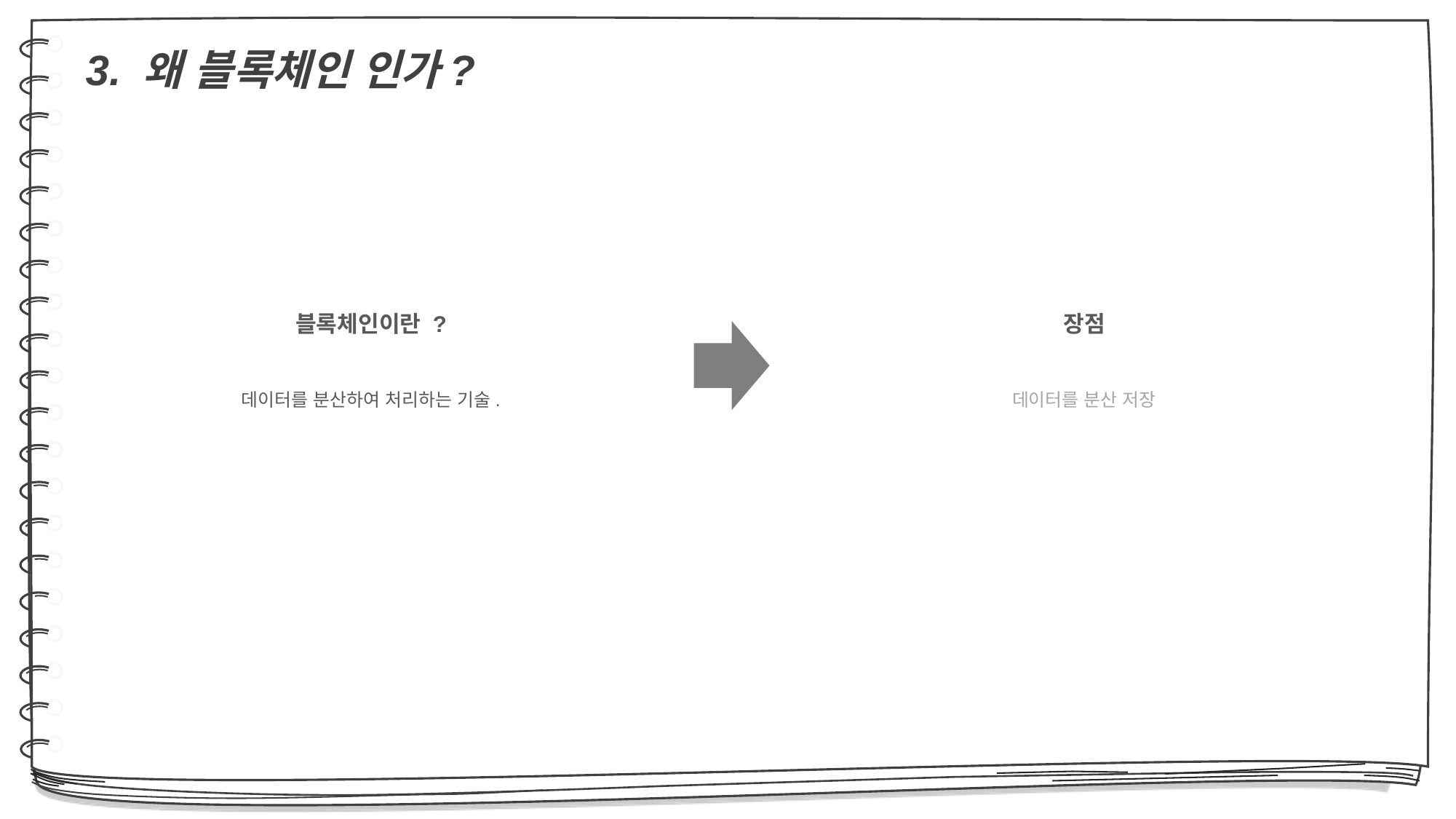

3. 왜 블록체인 인가?

블록체인이란 ?

데이터를 분산하여 처리하는 기술.

장점

데이터를 분산 저장